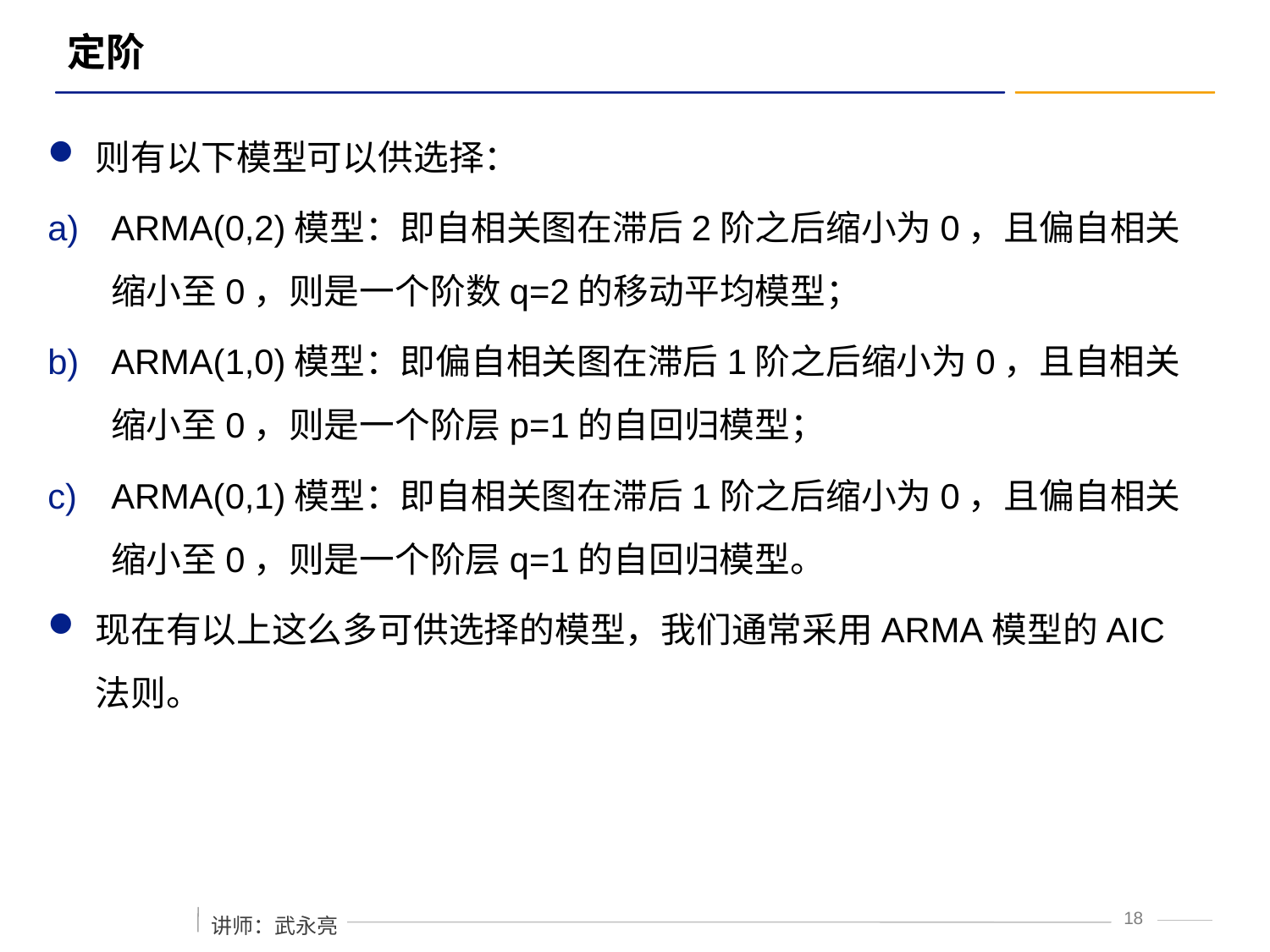

# 定阶
则有以下模型可以供选择：
ARMA(0,2)模型：即自相关图在滞后2阶之后缩小为0，且偏自相关缩小至0，则是一个阶数q=2的移动平均模型；
ARMA(1,0)模型：即偏自相关图在滞后1阶之后缩小为0，且自相关缩小至0，则是一个阶层p=1的自回归模型；
ARMA(0,1)模型：即自相关图在滞后1阶之后缩小为0，且偏自相关缩小至0，则是一个阶层q=1的自回归模型。
现在有以上这么多可供选择的模型，我们通常采用ARMA模型的AIC法则。